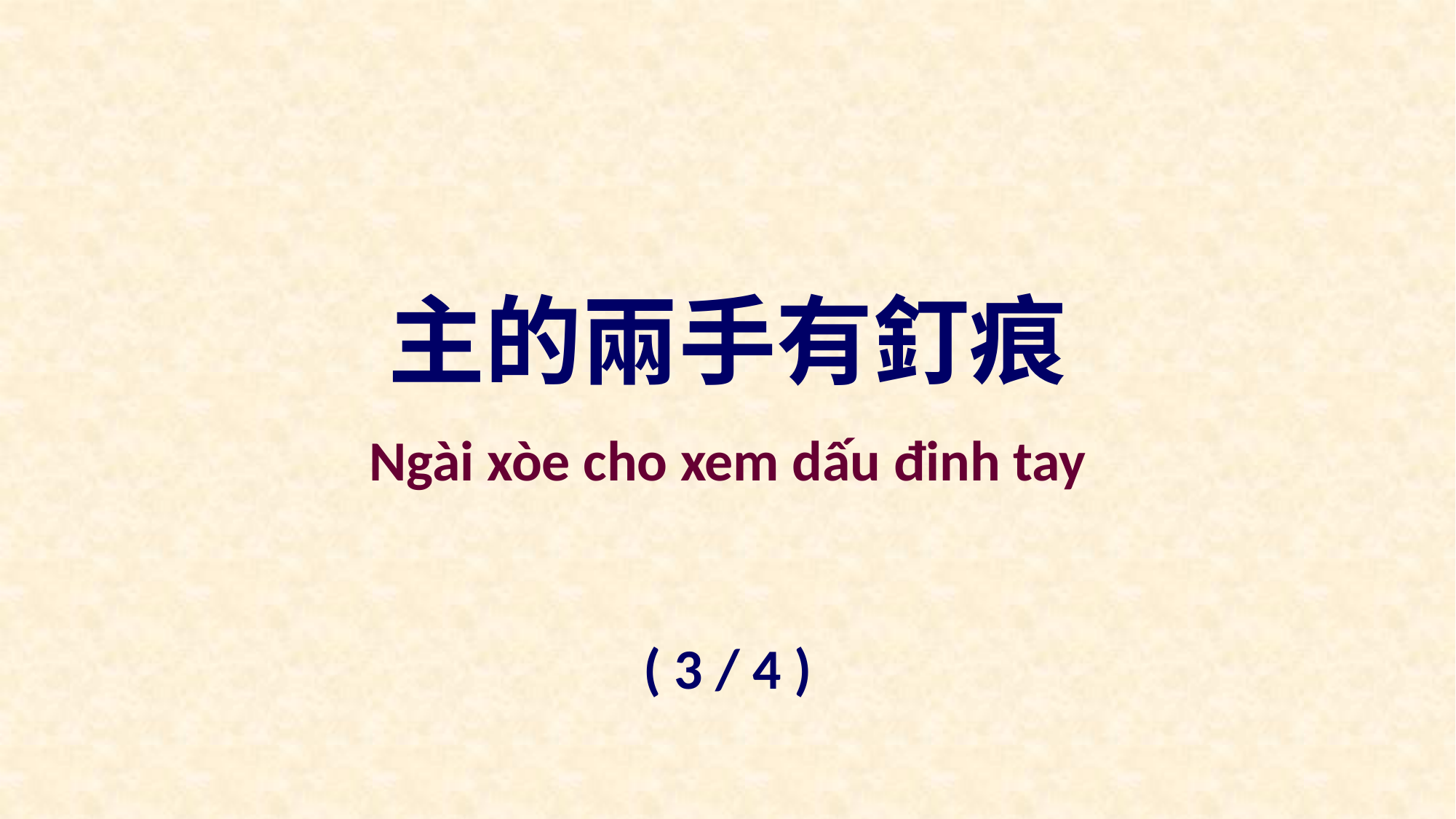

主的兩手有釘痕
Ngài xòe cho xem dấu đinh tay
( 3 / 4 )